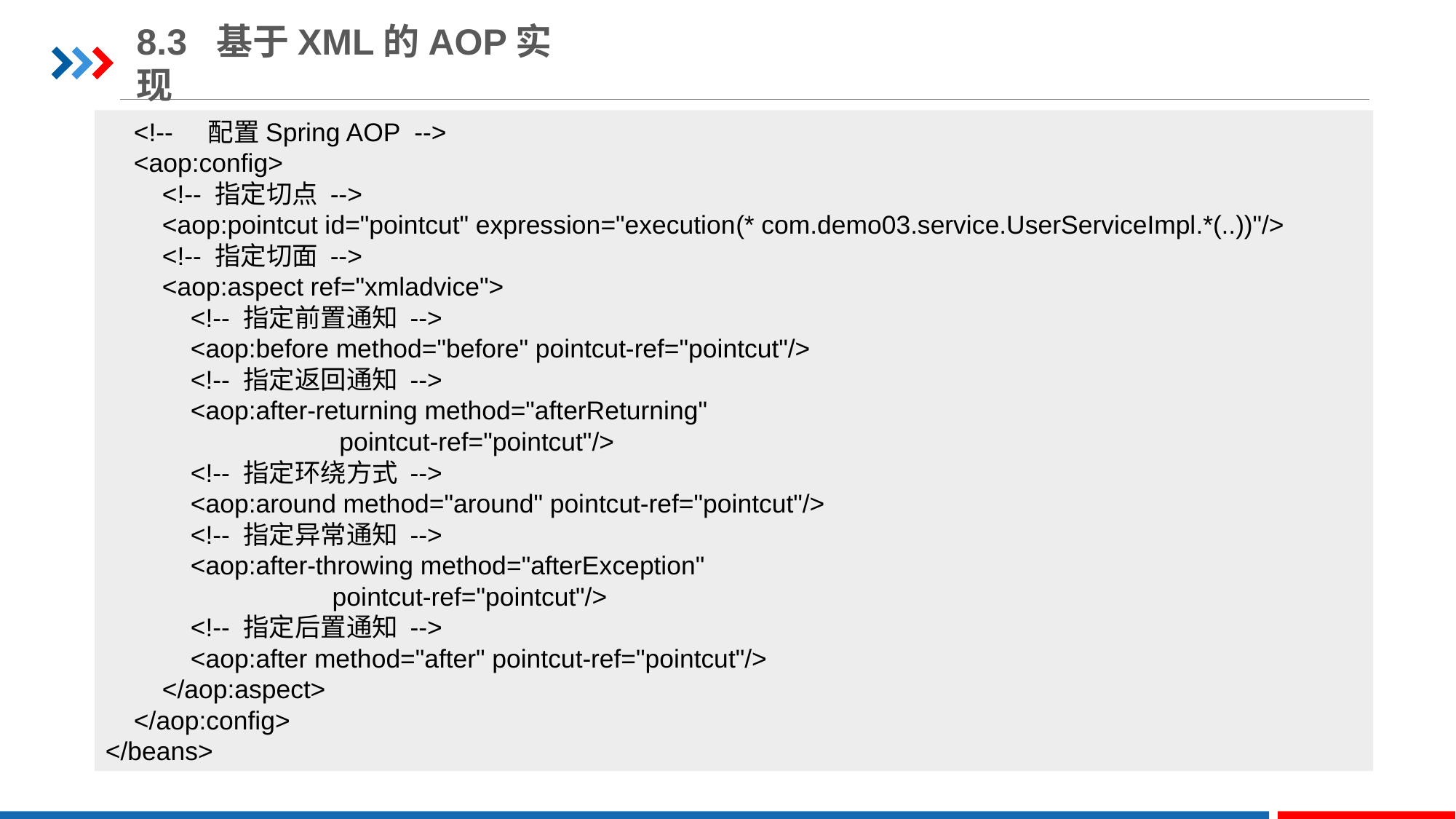

8.3  基于XML的AOP实现
    <!--    配置Spring AOP  -->
    <aop:config>
        <!-- 指定切点 -->
        <aop:pointcut id="pointcut" expression="execution(* com.demo03.service.UserServiceImpl.*(..))"/>
        <!-- 指定切面 -->
        <aop:aspect ref="xmladvice">
            <!-- 指定前置通知 -->
            <aop:before method="before" pointcut-ref="pointcut"/>
            <!-- 指定返回通知 -->
            <aop:after-returning method="afterReturning"
                                 pointcut-ref="pointcut"/>
            <!-- 指定环绕方式 -->
            <aop:around method="around" pointcut-ref="pointcut"/>
            <!-- 指定异常通知 -->
            <aop:after-throwing method="afterException"
                                pointcut-ref="pointcut"/>
            <!-- 指定后置通知 -->
            <aop:after method="after" pointcut-ref="pointcut"/>
        </aop:aspect>
    </aop:config>
</beans>